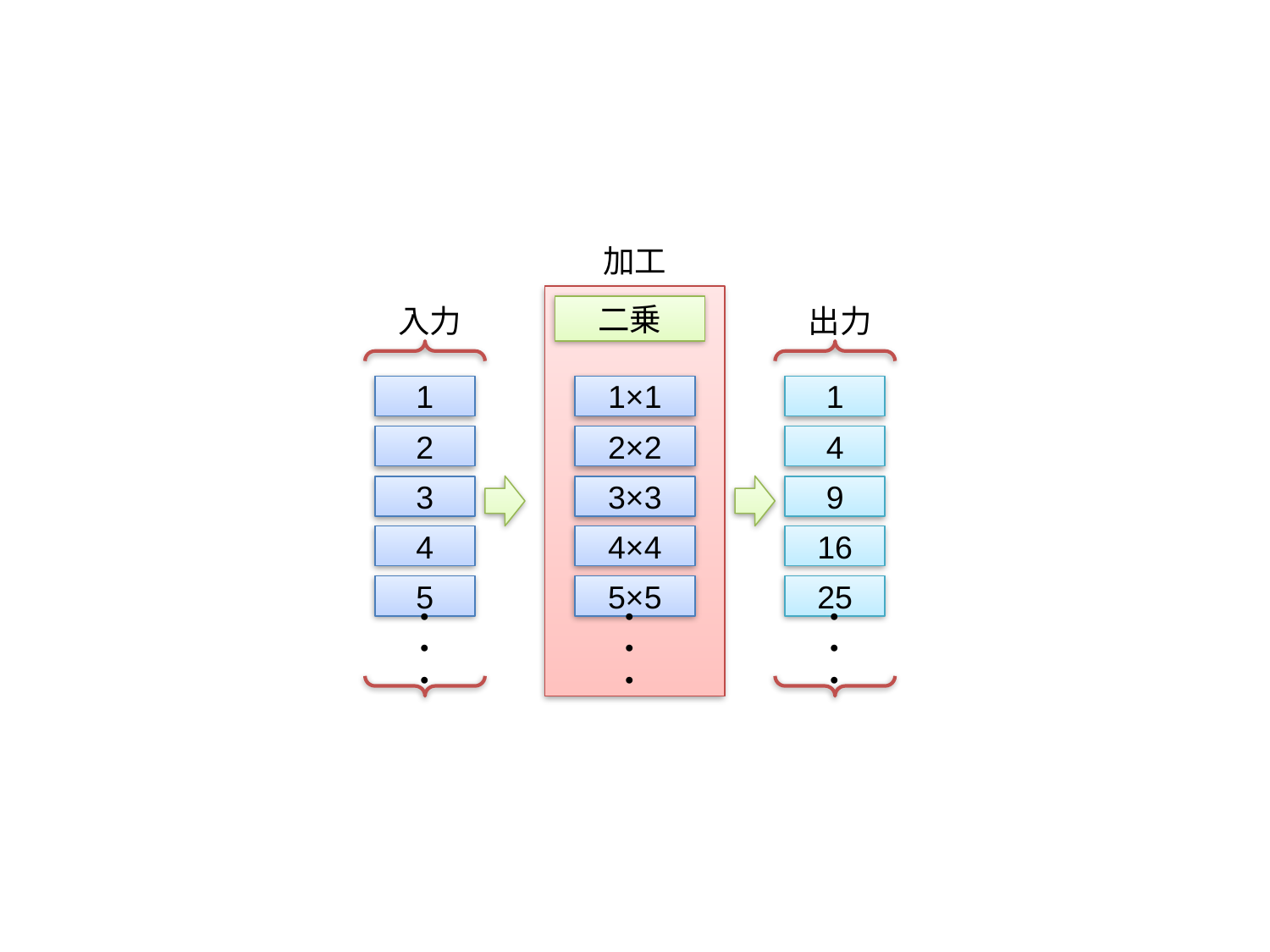

加工

入力
出力
二乗
1
1×1
1
2
2×2
4

3
3×3
9
4
4×4
16
5
5×5
25
・・・
・・・
・・・